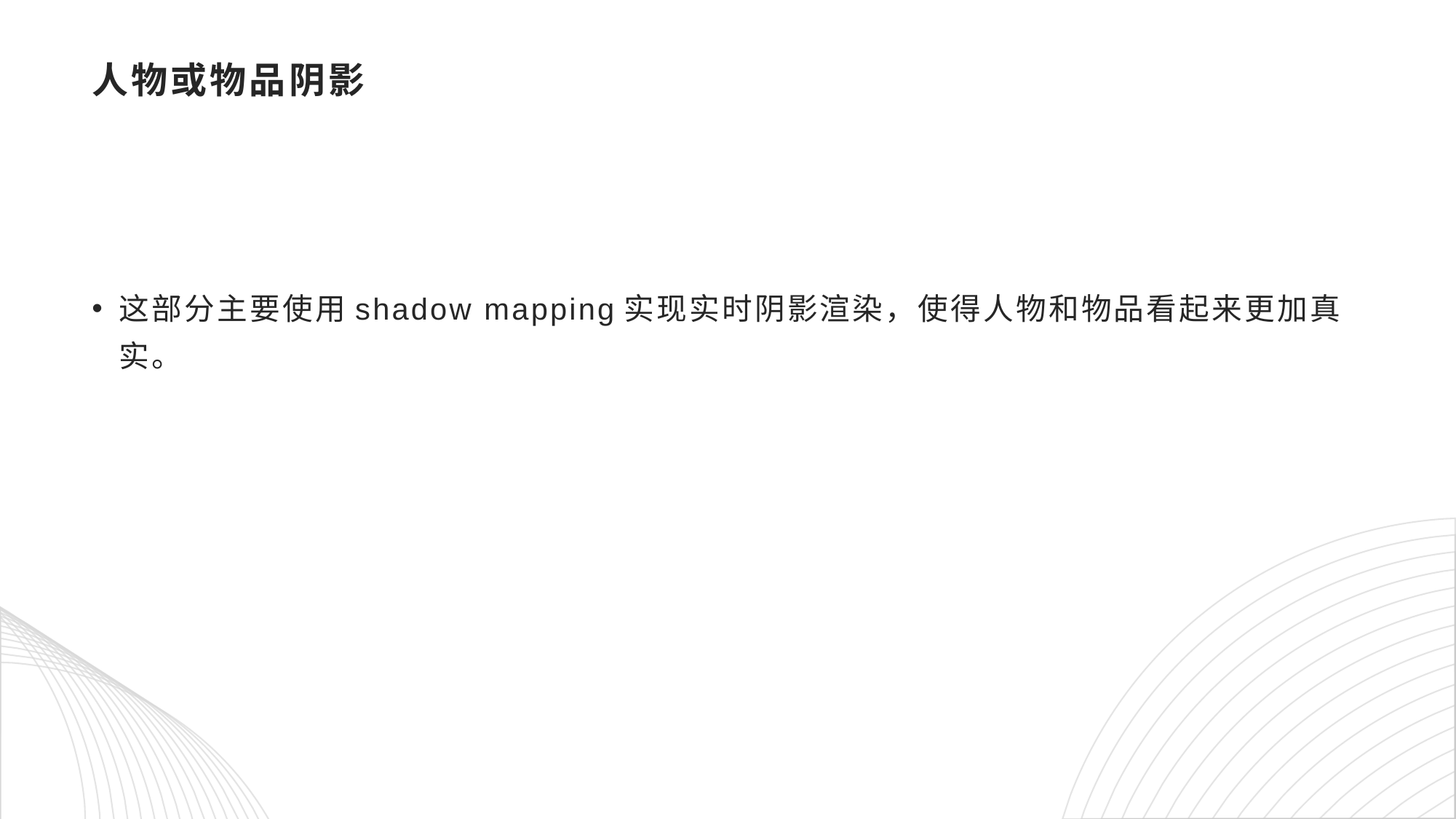

# 人物或物品阴影
这部分主要使用shadow mapping实现实时阴影渲染，使得人物和物品看起来更加真实。